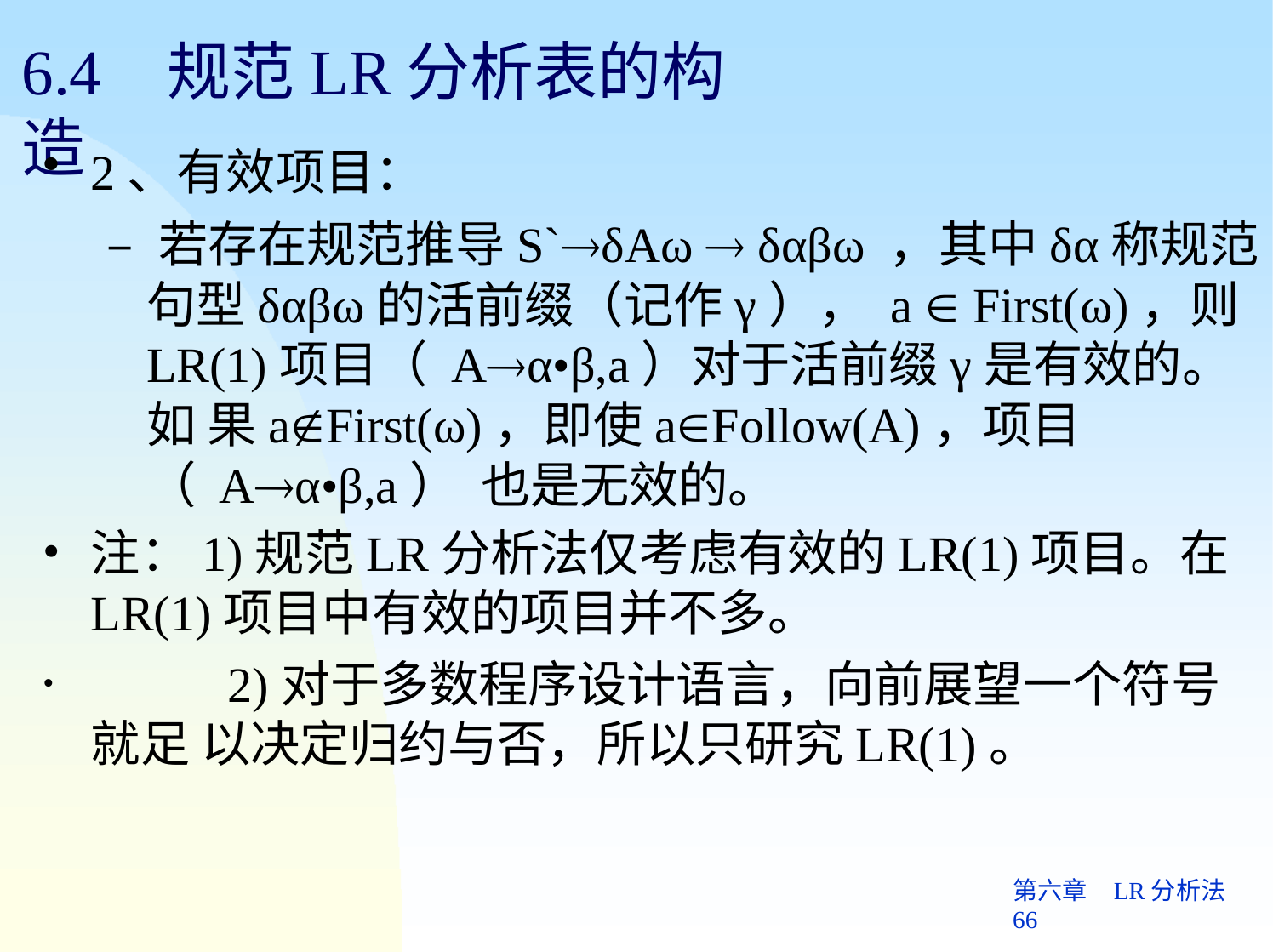

# 6.4	规范LR分析表的构造
2、有效项目：
– 若存在规范推导S`→δAω → δαβω ，其中δα称规范 句型δαβω的活前缀（记作γ）， a ∈ First(ω)，则 LR(1)项目（ A→α•β,a）对于活前缀γ是有效的。如 果a∉First(ω)，即使a∈Follow(A)，项目（ A→α•β,a）  也是无效的。
注：1)规范LR分析法仅考虑有效的LR(1)项目。在
LR(1)项目中有效的项目并不多。
	2)对于多数程序设计语言，向前展望一个符号就足 以决定归约与否，所以只研究LR(1)。
第六章	LR分析法 66